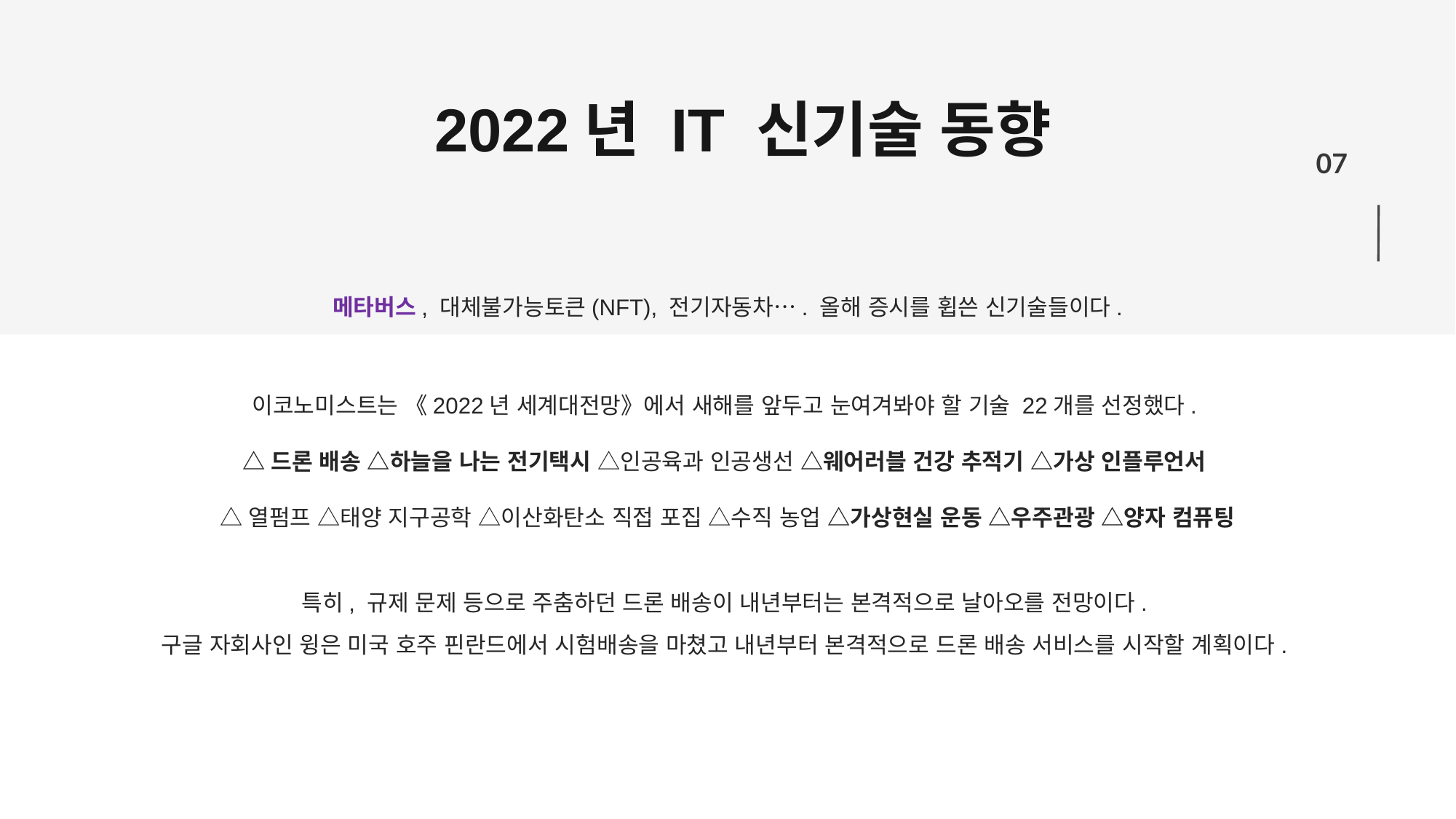

2022년 IT 신기술 동향

메타버스, 대체불가능토큰(NFT), 전기자동차…. 올해 증시를 휩쓴 신기술들이다.

이코노미스트는 《2022년 세계대전망》에서 새해를 앞두고 눈여겨봐야 할 기술 22개를 선정했다.
△드론 배송 △하늘을 나는 전기택시 △인공육과 인공생선 △웨어러블 건강 추적기 △가상 인플루언서
△열펌프 △태양 지구공학 △이산화탄소 직접 포집 △수직 농업 △가상현실 운동 △우주관광 △양자 컴퓨팅

특히, 규제 문제 등으로 주춤하던 드론 배송이 내년부터는 본격적으로 날아오를 전망이다.
구글 자회사인 윙은 미국 호주 핀란드에서 시험배송을 마쳤고 내년부터 본격적으로 드론 배송 서비스를 시작할 계획이다.